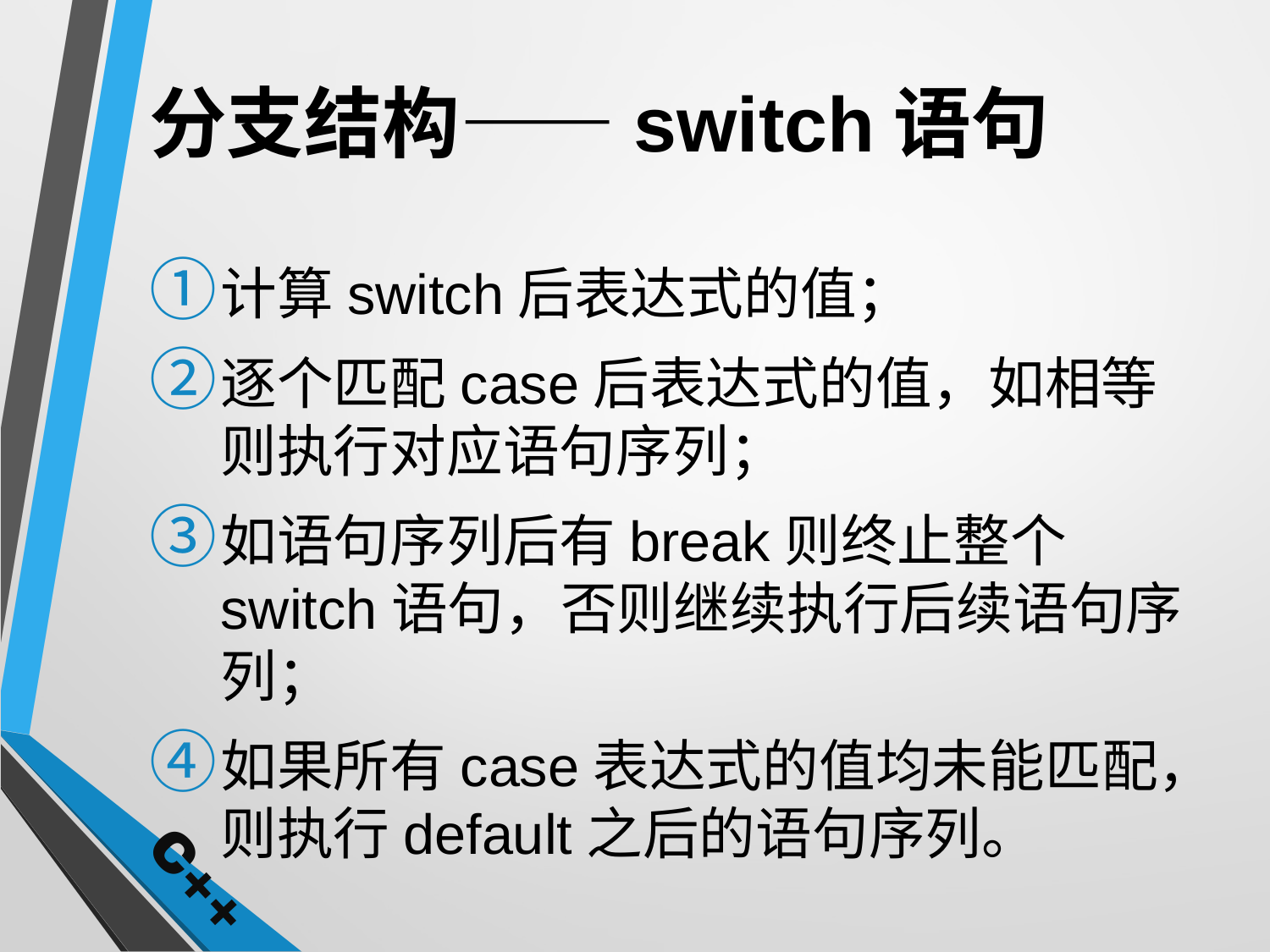

# 分支结构——switch语句
计算switch后表达式的值；
逐个匹配case后表达式的值，如相等则执行对应语句序列；
如语句序列后有break则终止整个switch语句，否则继续执行后续语句序列；
如果所有case表达式的值均未能匹配，则执行default之后的语句序列。